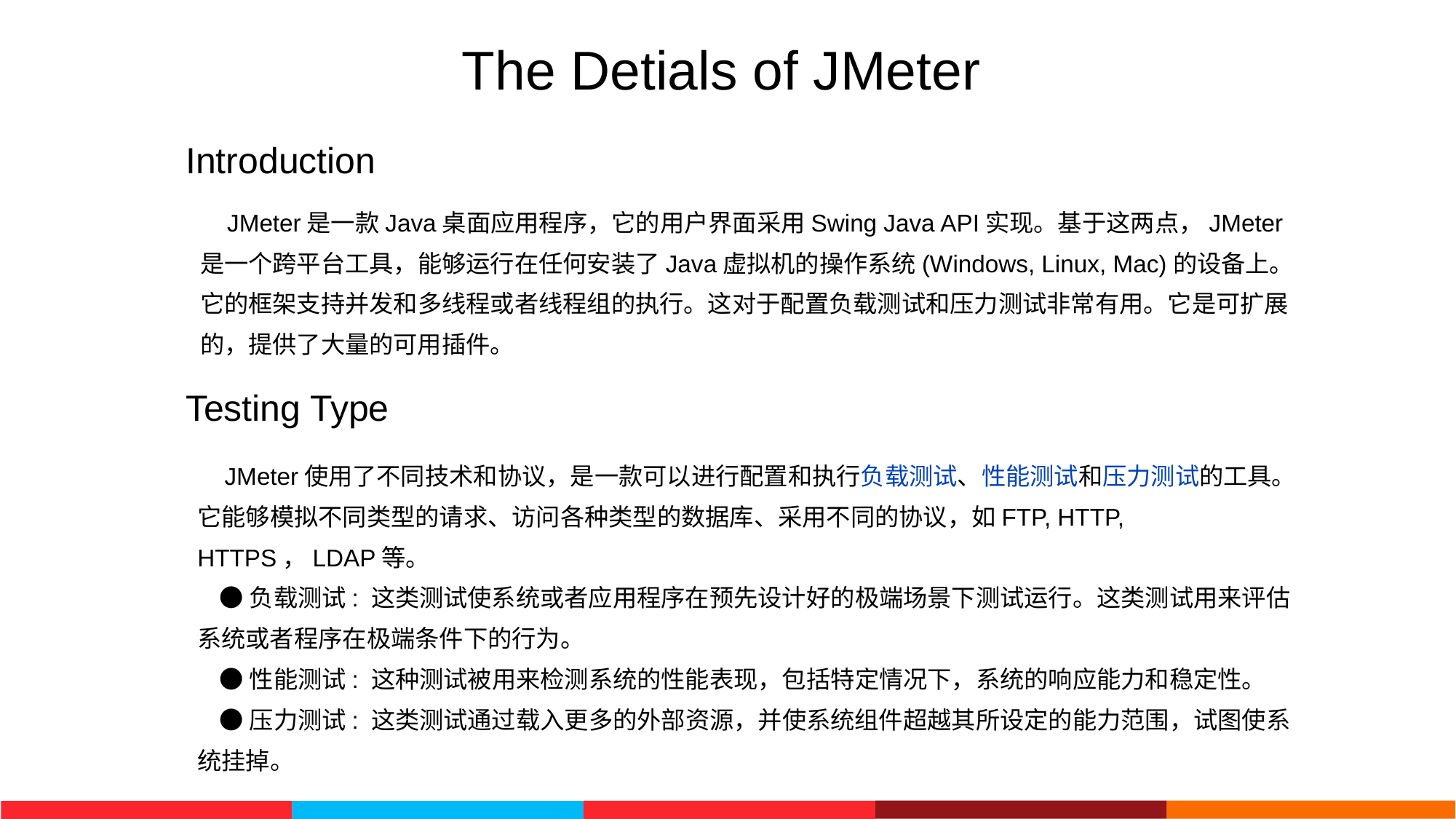

The Detials of JMeter
Introduction
    JMeter是一款Java桌面应用程序，它的用户界面采用Swing Java API实现。基于这两点，JMeter是一个跨平台工具，能够运行在任何安装了Java虚拟机的操作系统(Windows, Linux, Mac)的设备上。它的框架支持并发和多线程或者线程组的执行。这对于配置负载测试和压力测试非常有用。它是可扩展的，提供了大量的可用插件。

Testing Type
    JMeter使用了不同技术和协议，是一款可以进行配置和执行负载测试、性能测试和压力测试的工具。它能够模拟不同类型的请求、访问各种类型的数据库、采用不同的协议，如FTP, HTTP, HTTPS，LDAP等。
    ●负载测试: 这类测试使系统或者应用程序在预先设计好的极端场景下测试运行。这类测试用来评估系统或者程序在极端条件下的行为。
    ●性能测试: 这种测试被用来检测系统的性能表现，包括特定情况下，系统的响应能力和稳定性。
    ●压力测试: 这类测试通过载入更多的外部资源，并使系统组件超越其所设定的能力范围，试图使系统挂掉。